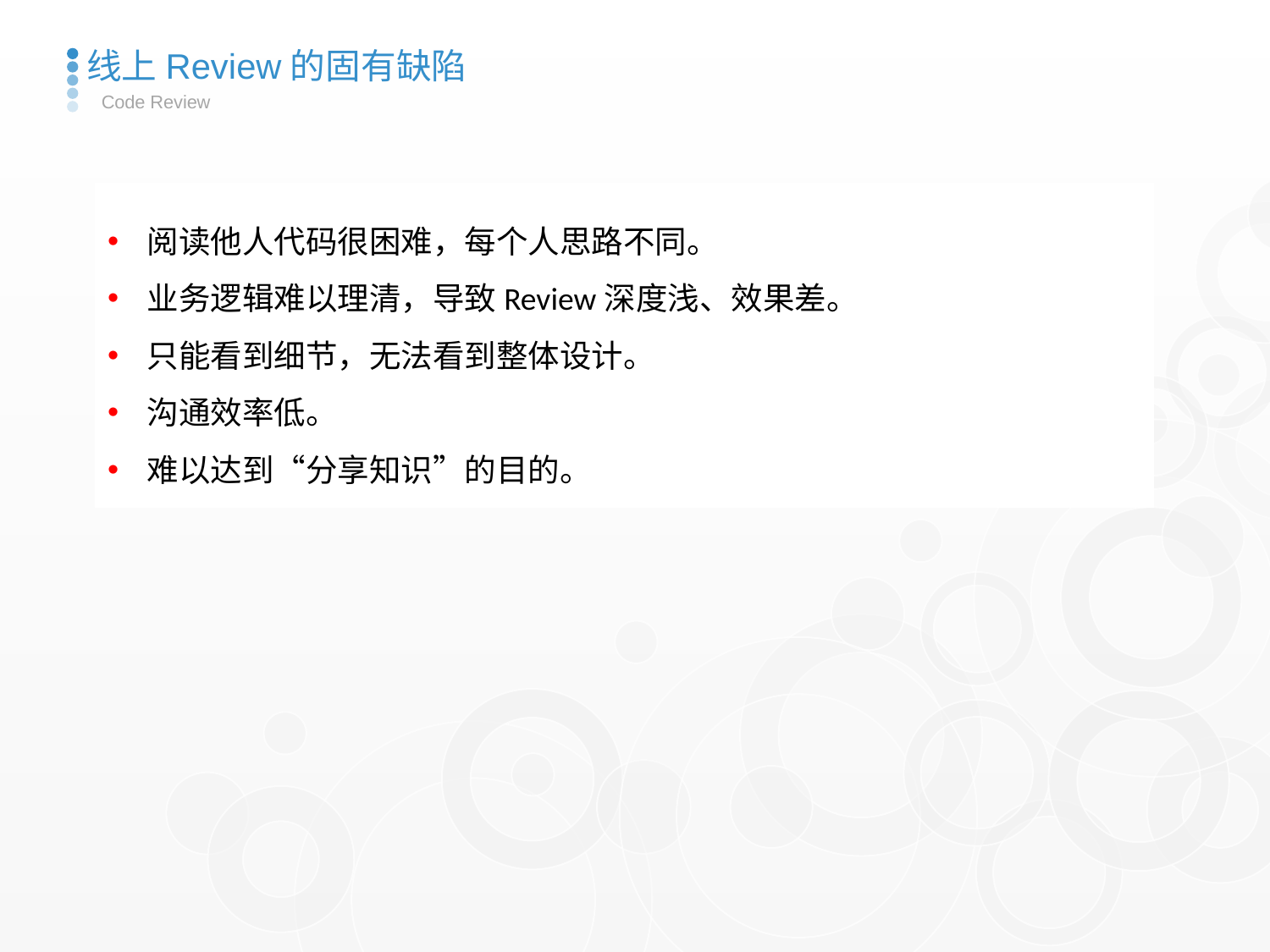

线上Review的固有缺陷
Code Review
阅读他人代码很困难，每个人思路不同。
业务逻辑难以理清，导致Review深度浅、效果差。
只能看到细节，无法看到整体设计。
沟通效率低。
难以达到“分享知识”的目的。